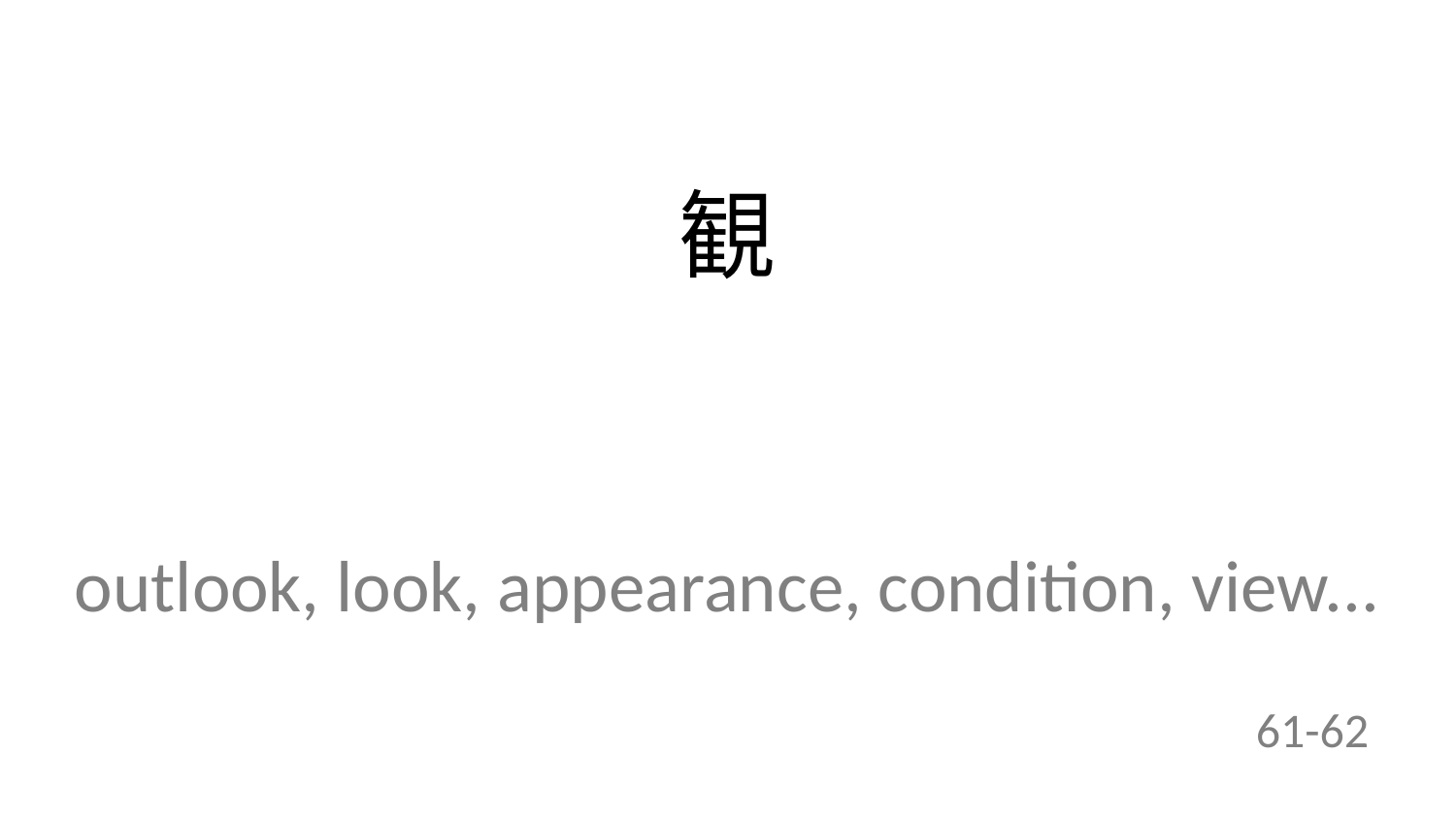

観

outlook, look, appearance, condition, view...
61-62